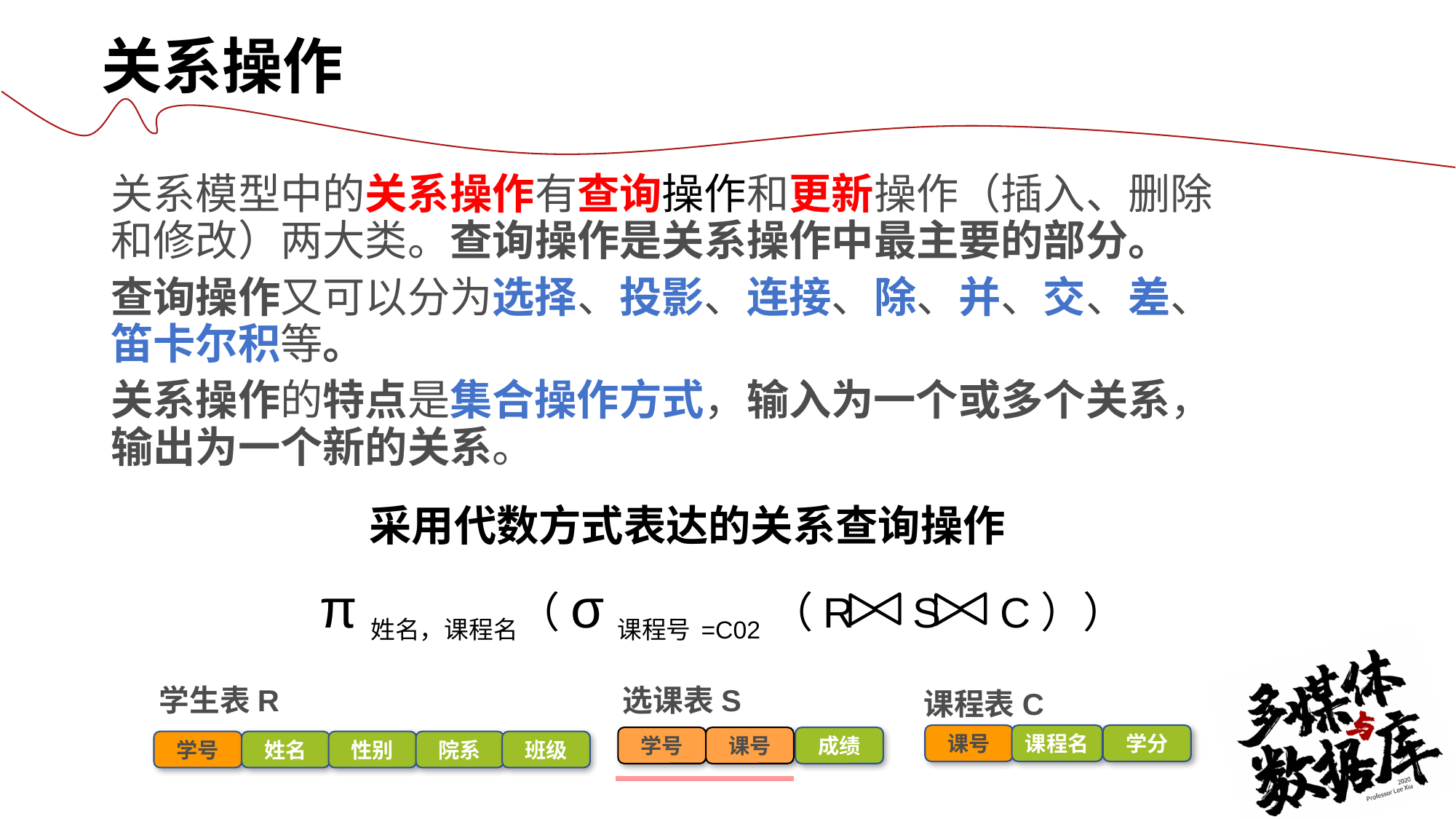

关系操作
关系模型中的关系操作有查询操作和更新操作（插入、删除和修改）两大类。查询操作是关系操作中最主要的部分。
查询操作又可以分为选择、投影、连接、除、并、交、差、笛卡尔积等。
关系操作的特点是集合操作方式，输入为一个或多个关系，输出为一个新的关系。
采用代数方式表达的关系查询操作

π姓名，课程名（σ课程号=C02（R     S     C））

选课表S
学号
课号
成绩
学生表R
学号
姓名
性别
院系
班级
课程表C
课号
课程名
学分